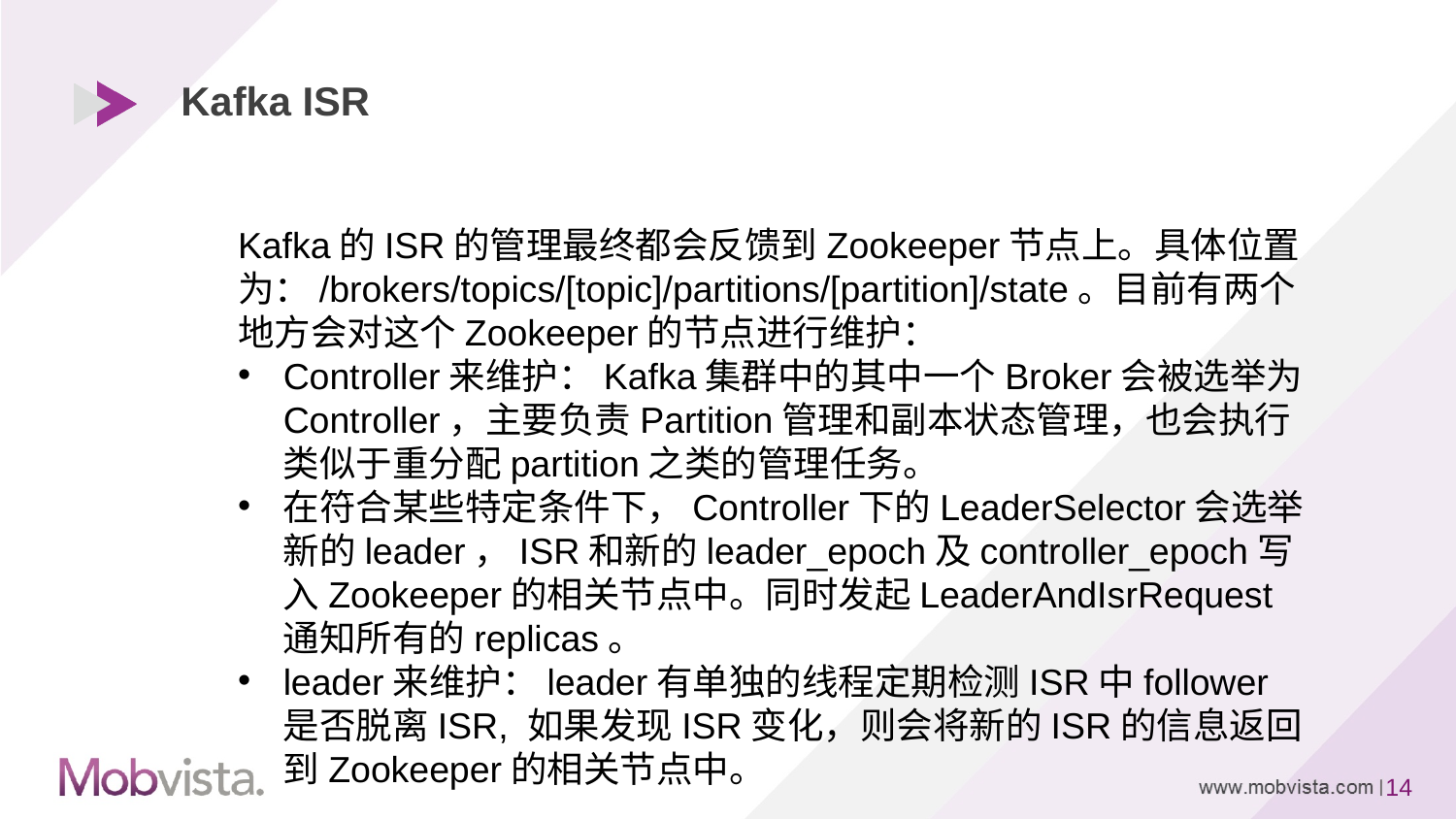

# Kafka ISR
Kafka的ISR的管理最终都会反馈到Zookeeper节点上。具体位置为：/brokers/topics/[topic]/partitions/[partition]/state。目前有两个地方会对这个Zookeeper的节点进行维护：
Controller来维护：Kafka集群中的其中一个Broker会被选举为Controller，主要负责Partition管理和副本状态管理，也会执行类似于重分配partition之类的管理任务。
在符合某些特定条件下，Controller下的LeaderSelector会选举新的leader，ISR和新的leader_epoch及controller_epoch写入Zookeeper的相关节点中。同时发起LeaderAndIsrRequest通知所有的replicas。
leader来维护：leader有单独的线程定期检测ISR中follower是否脱离ISR, 如果发现ISR变化，则会将新的ISR的信息返回到Zookeeper的相关节点中。
14